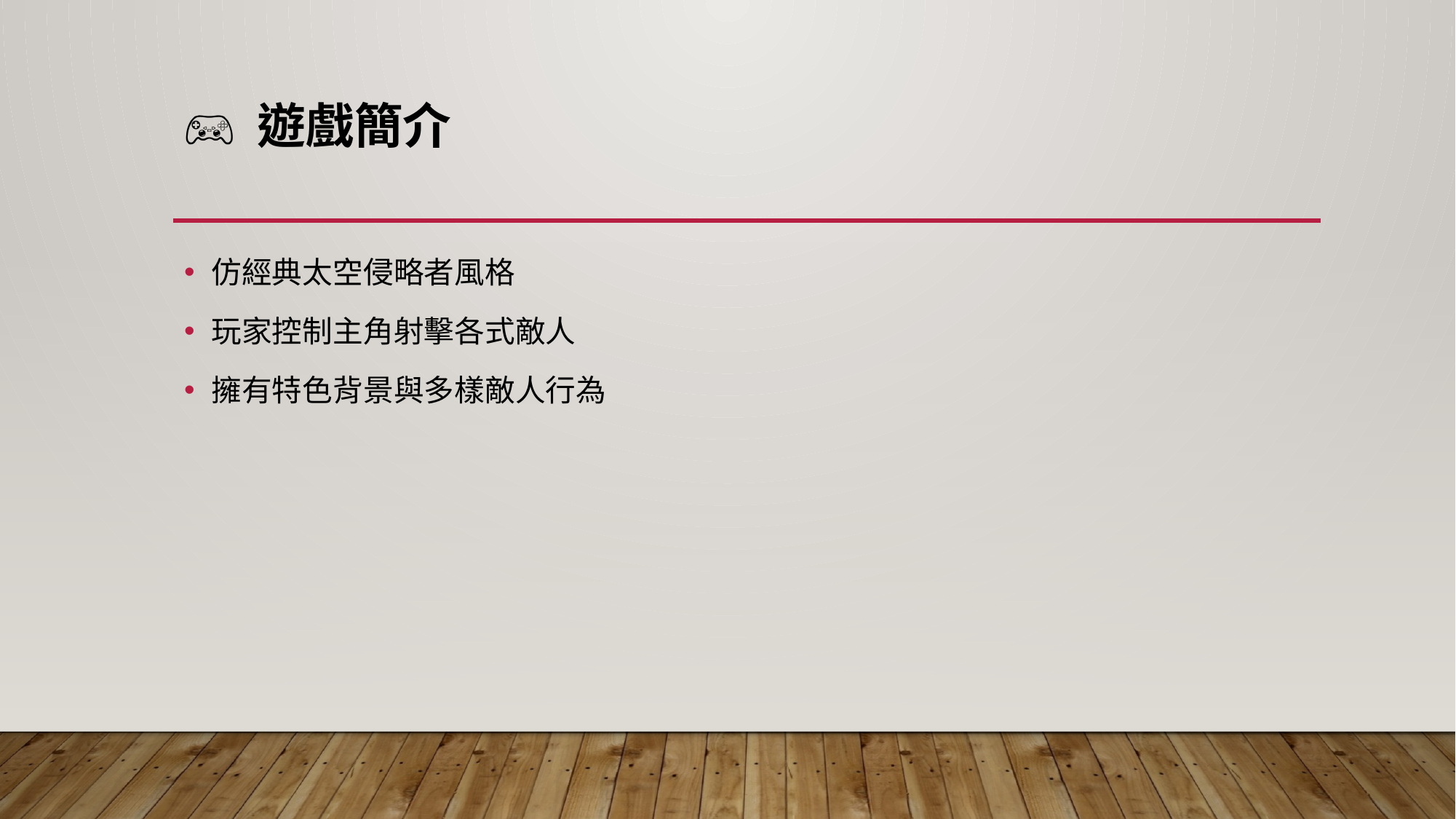

# 🎮 遊戲簡介
仿經典太空侵略者風格
玩家控制主角射擊各式敵人
擁有特色背景與多樣敵人行為